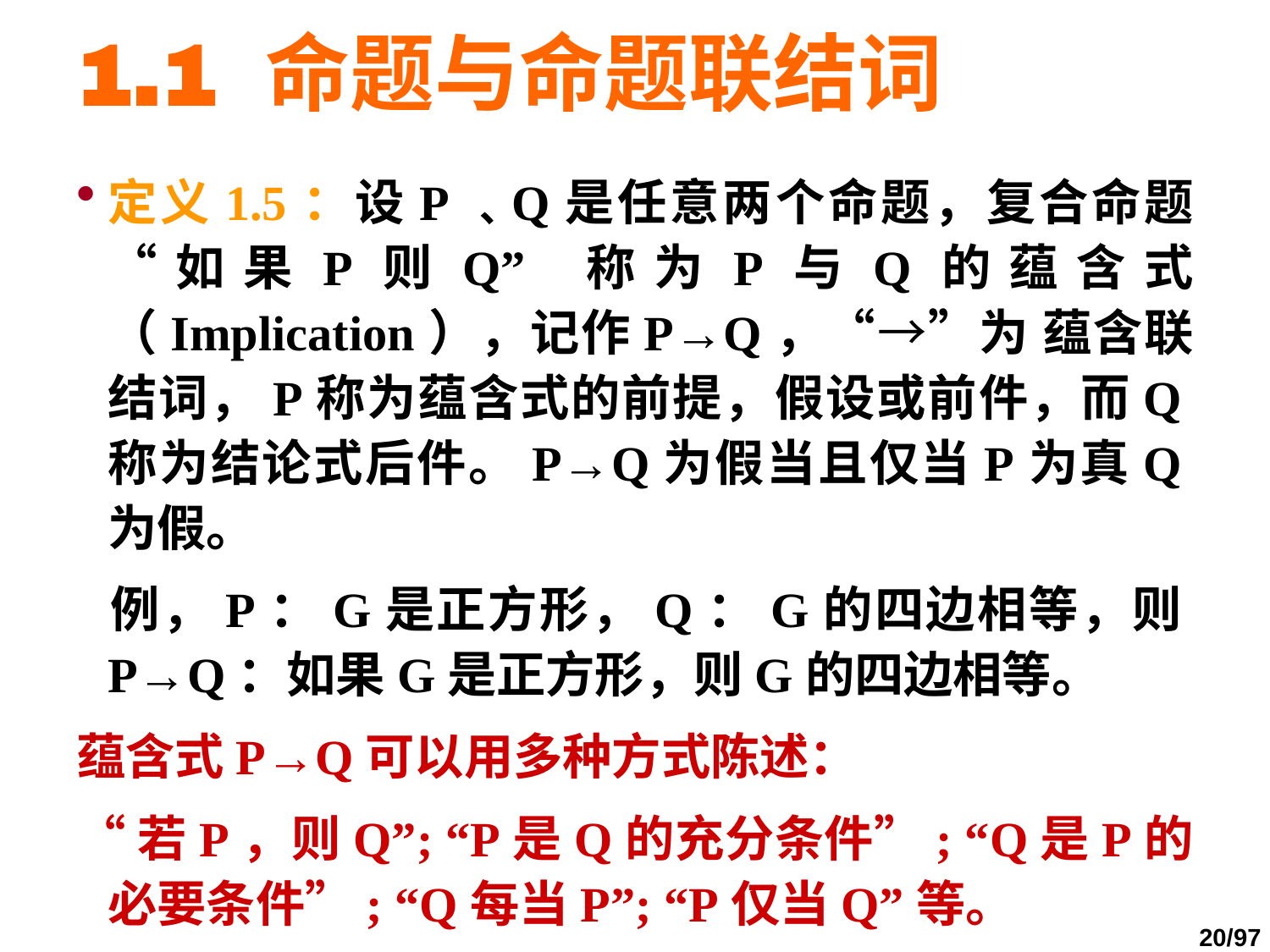

# 1.1 命题与命题联结词
定义1.5：设P ﹑Q是任意两个命题，复合命题“如果P则Q” 称为P与Q的蕴含式（Implication），记作P→Q，“→”为 蕴含联结词，P称为蕴含式的前提，假设或前件，而Q称为结论式后件。P→Q为假当且仅当P为真Q为假。
	例，P：G是正方形，Q：G的四边相等，则P→Q：如果G是正方形，则G的四边相等。
蕴含式P→Q可以用多种方式陈述：
“若P，则Q”; “P是Q的充分条件”; “Q是P的必要条件”; “Q每当P”; “P仅当Q”等。